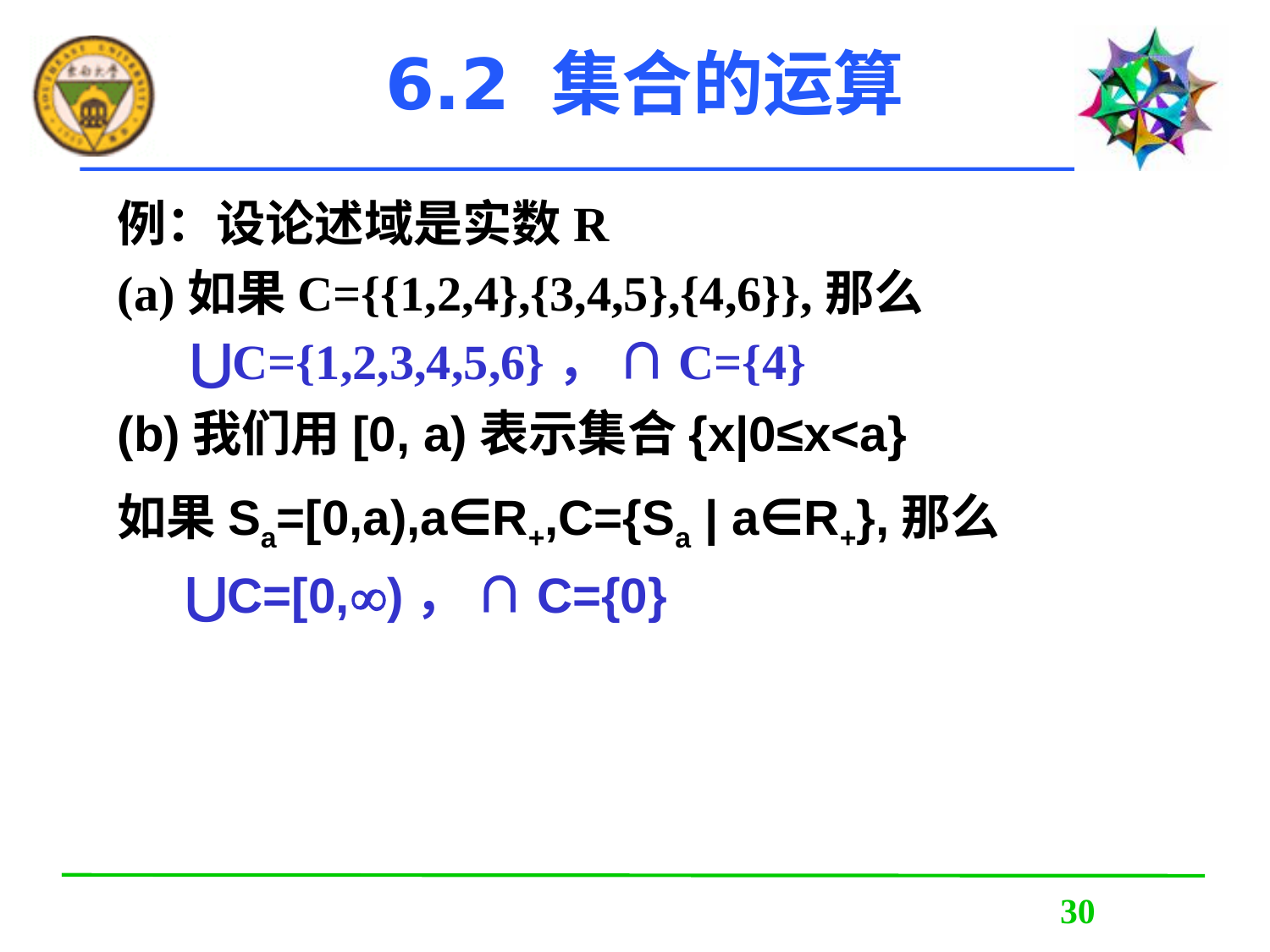

6.2 集合的运算
例：设论述域是实数R
(a)如果C={{1,2,4},{3,4,5},{4,6}},那么
      ⋃C={1,2,3,4,5,6}， ∩C={4}
(b)我们用[0, a)表示集合{x|0≤x<a}
如果Sa=[0,a),a∈R+,C={Sa | a∈R+},那么
     ⋃C=[0,∞)， ∩C={0}